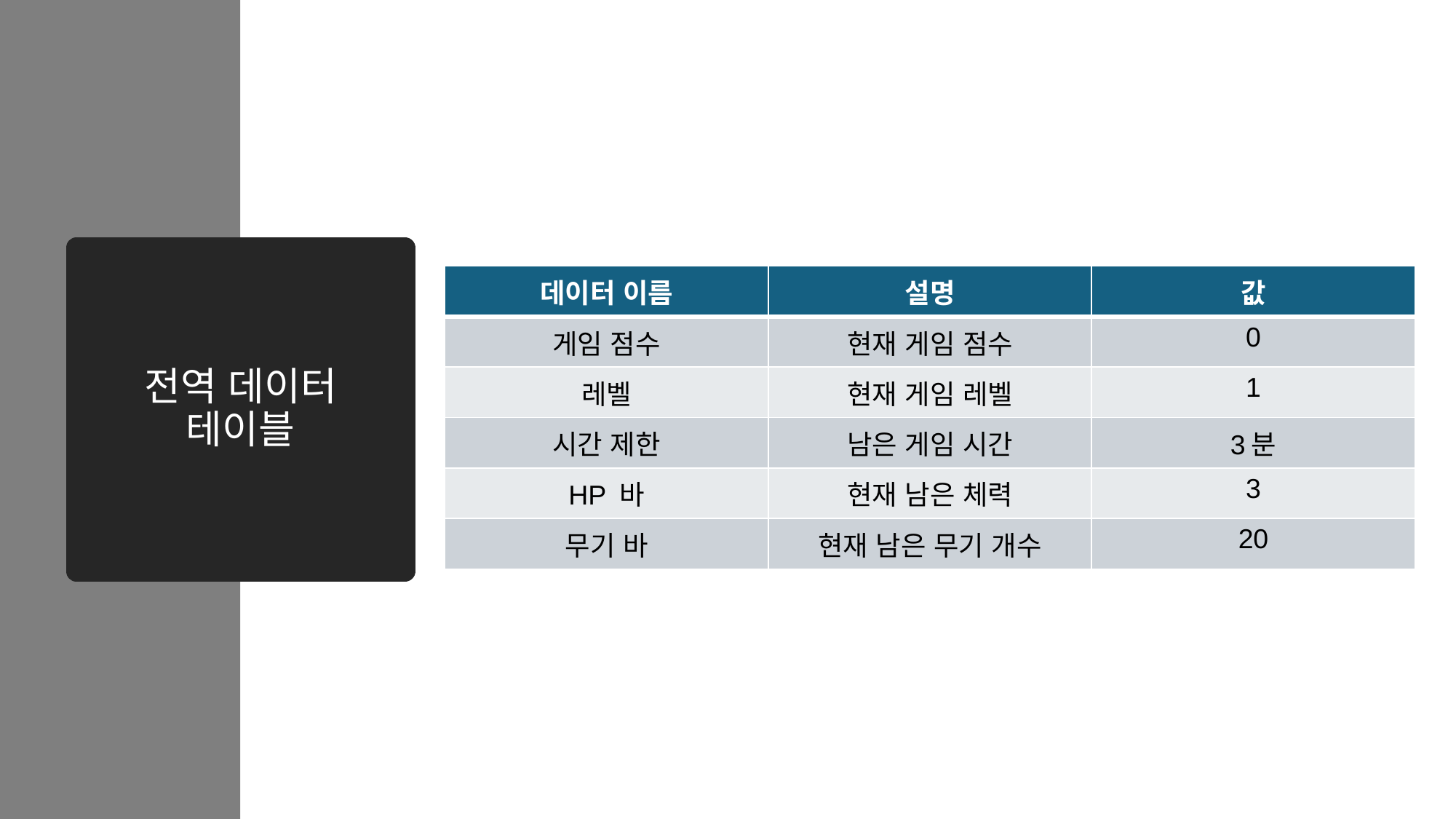

# 전역 데이터 테이블
| 데이터 이름 | 설명 | 값 |
| --- | --- | --- |
| 게임 점수 | 현재 게임 점수 | 0 |
| 레벨 | 현재 게임 레벨 | 1 |
| 시간 제한 | 남은 게임 시간 | 3분 |
| HP 바 | 현재 남은 체력 | 3 |
| 무기 바 | 현재 남은 무기 개수 | 20 |